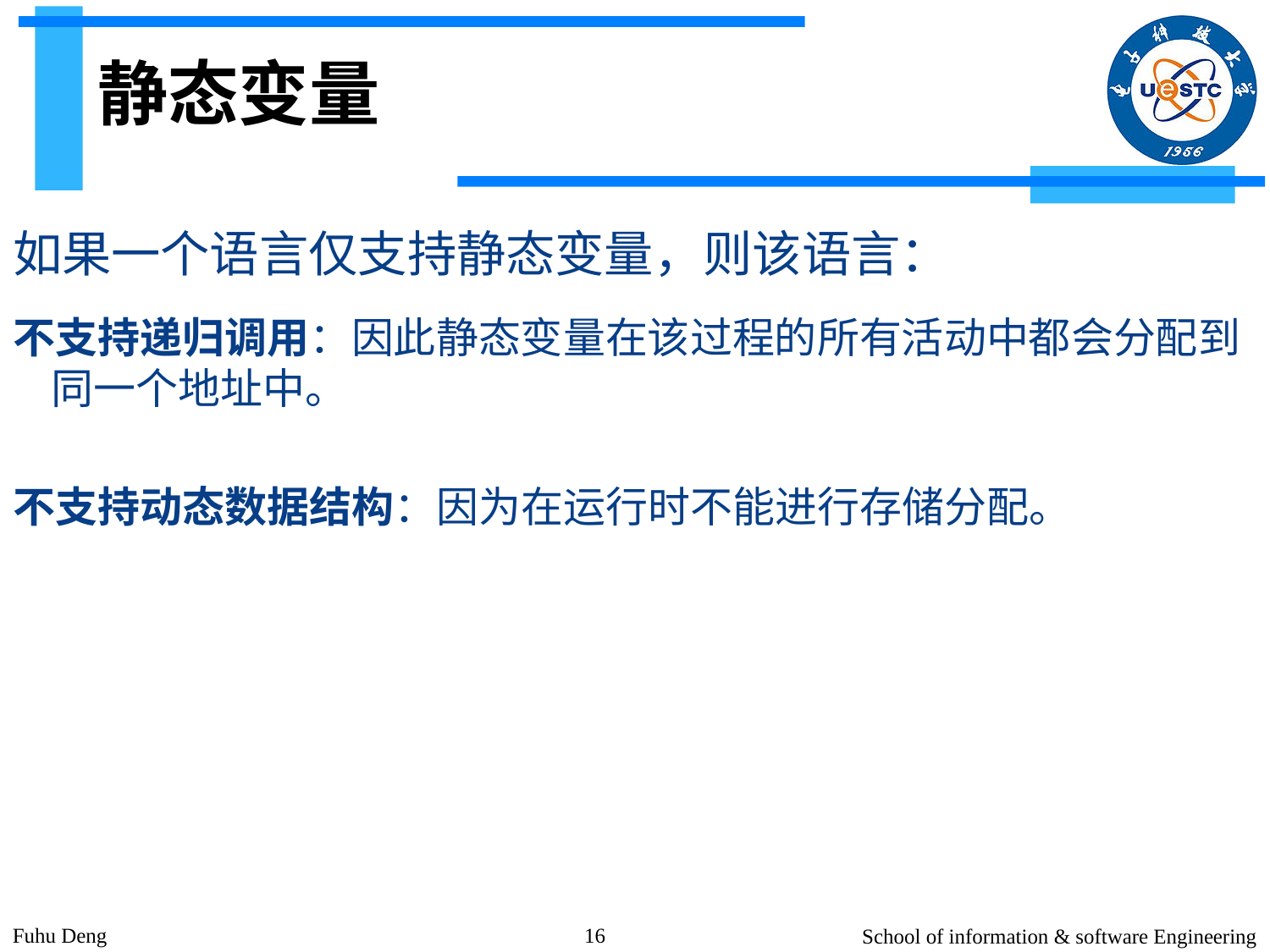

# 静态变量
如果一个语言仅支持静态变量，则该语言：
不支持递归调用：因此静态变量在该过程的所有活动中都会分配到同一个地址中。

不支持动态数据结构：因为在运行时不能进行存储分配。
Fuhu Deng
16
School of information & software Engineering